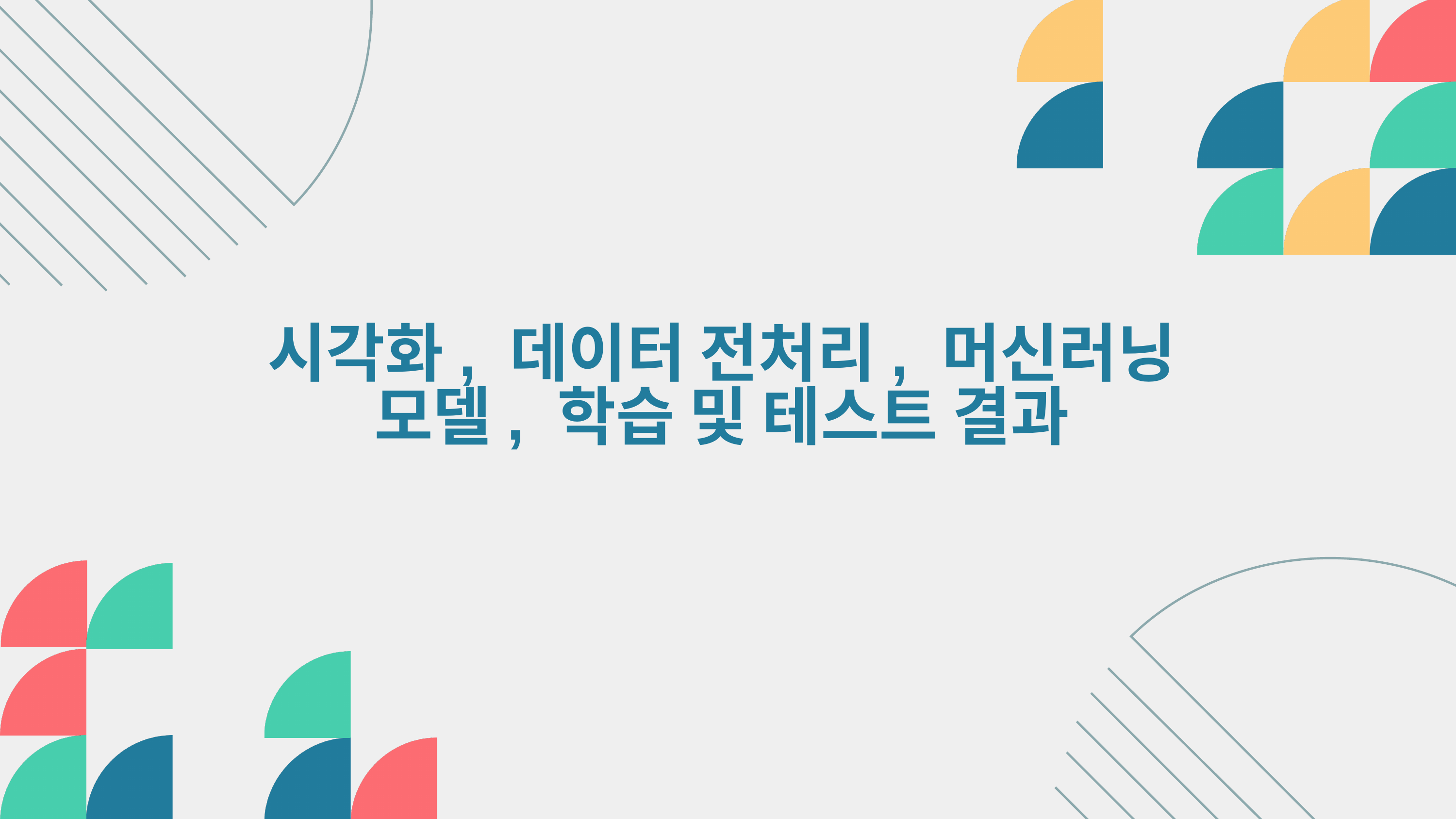

시각화, 데이터 전처리, 머신러닝 모델, 학습 및 테스트 결과